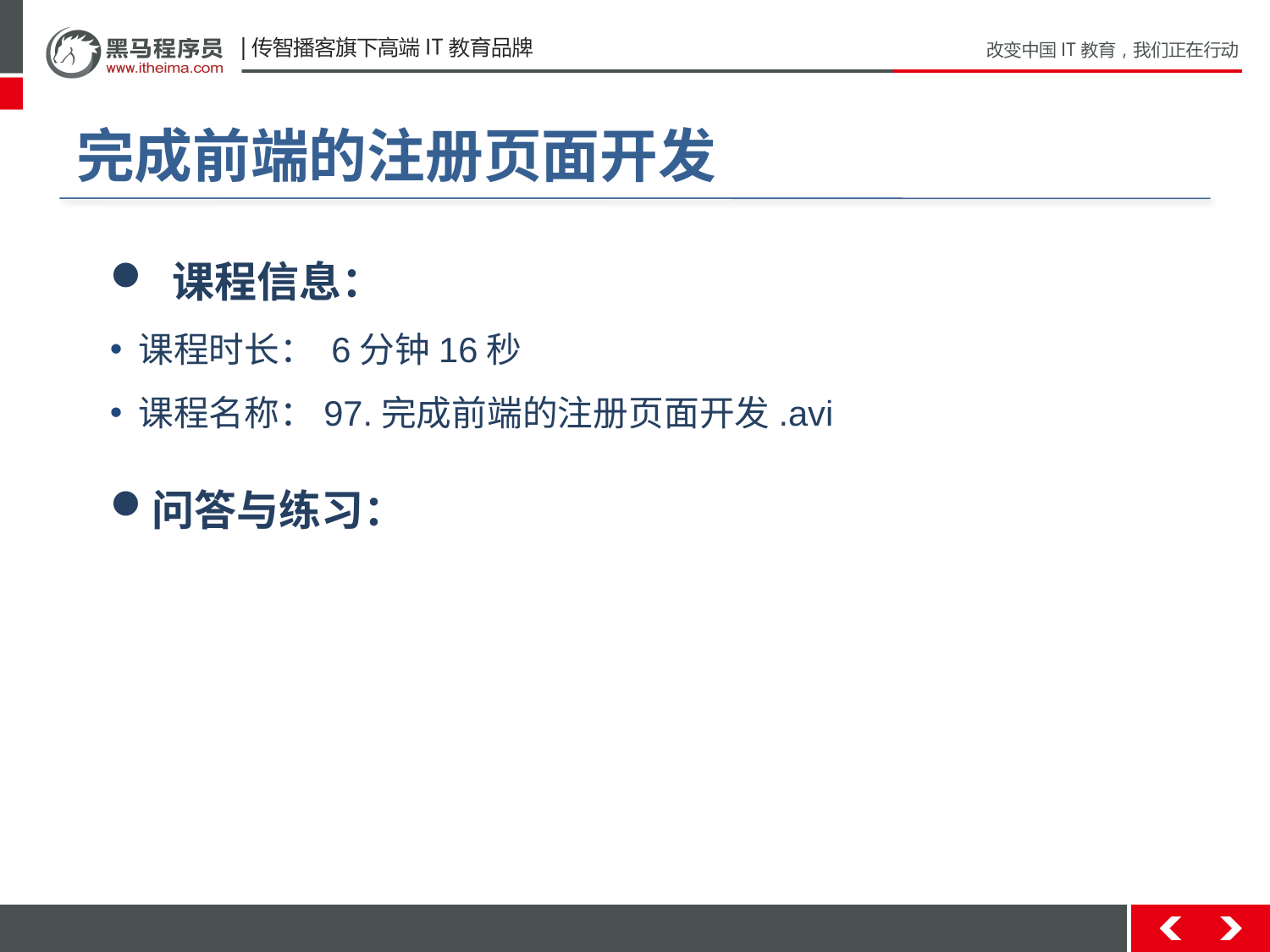

# 完成前端的注册页面开发
 课程信息：
 课程时长： 6分钟16秒
 课程名称：97.完成前端的注册页面开发.avi
问答与练习：